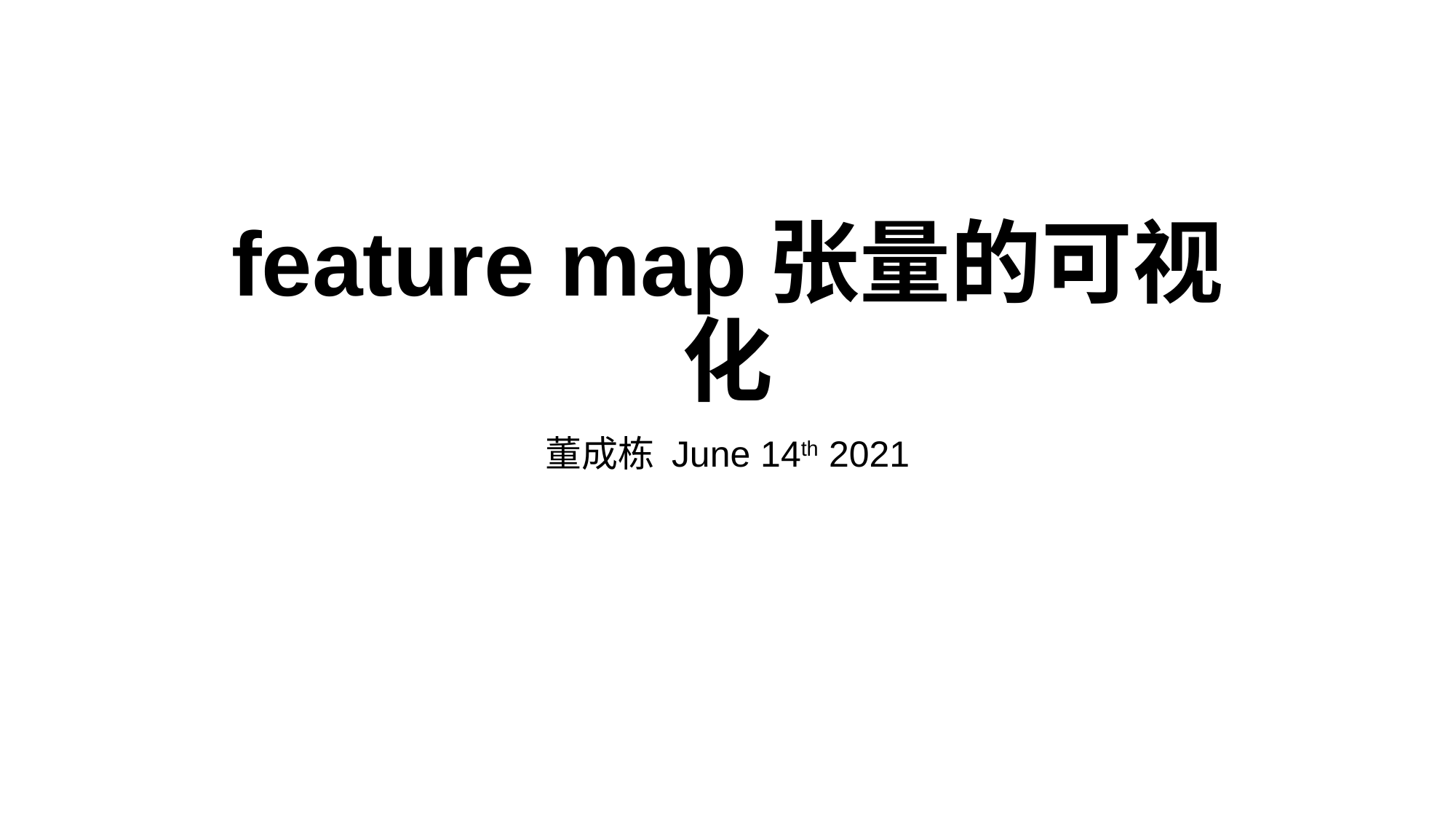

# feature map张量的可视化
董成栋 June 14th 2021